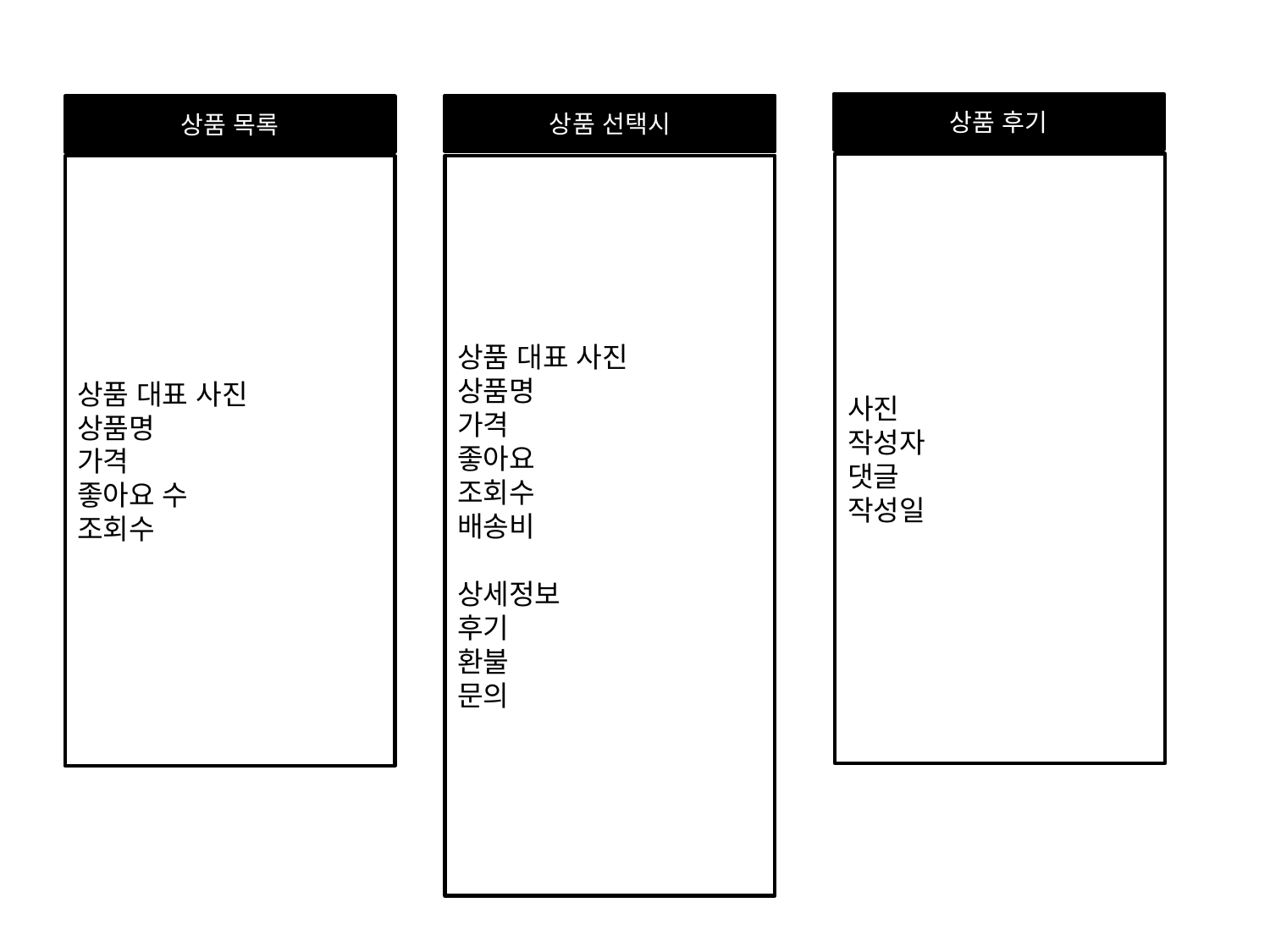

상품 후기
사진
작성자
댓글
작성일
상품 선택시
상품 대표 사진
상품명
가격
좋아요
조회수
배송비

상세정보
후기
환불
문의
상품 목록
상품 대표 사진
상품명
가격
좋아요 수
조회수